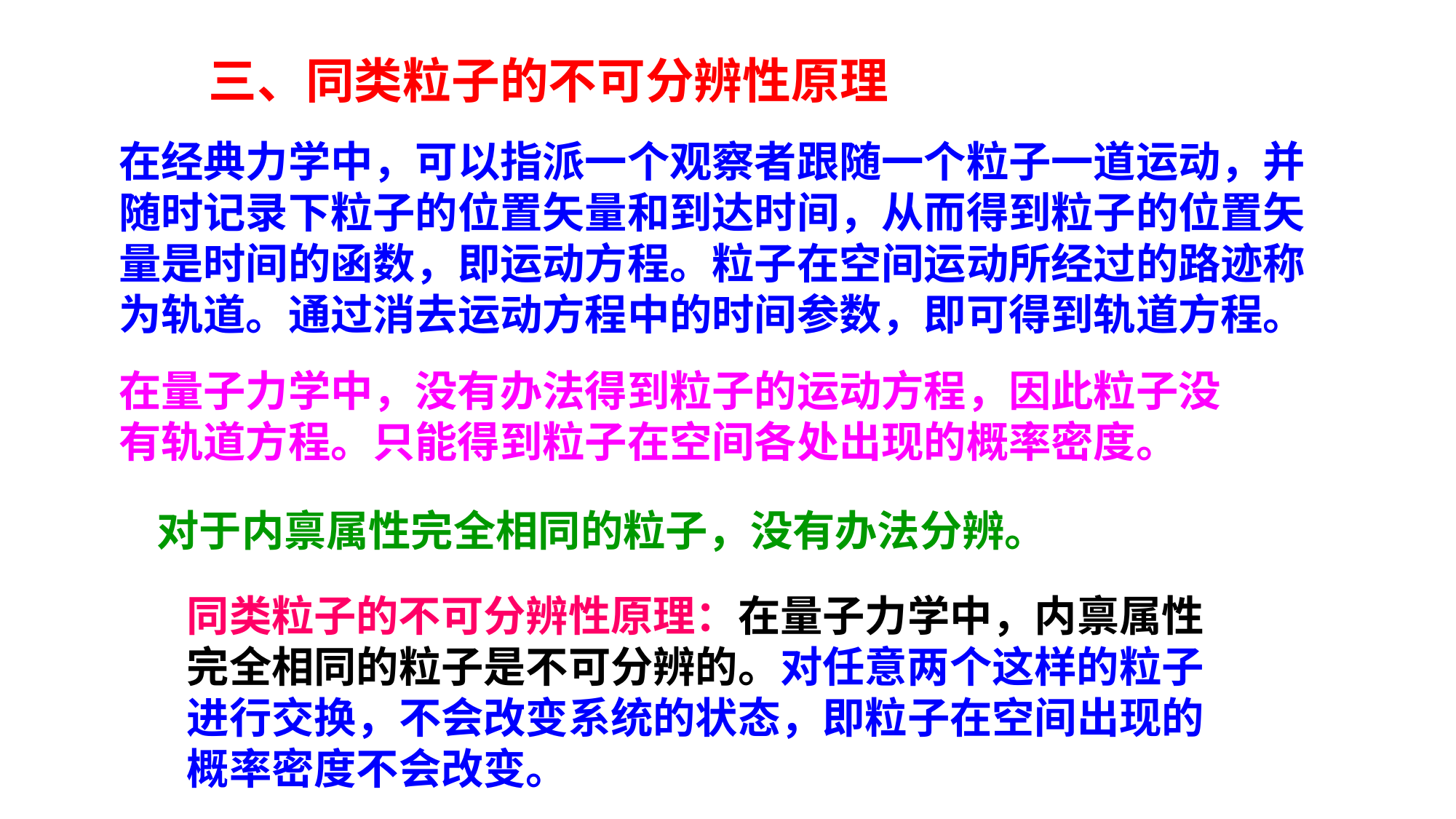

三、同类粒子的不可分辨性原理
在经典力学中，可以指派一个观察者跟随一个粒子一道运动，并随时记录下粒子的位置矢量和到达时间，从而得到粒子的位置矢量是时间的函数，即运动方程。粒子在空间运动所经过的路迹称为轨道。通过消去运动方程中的时间参数，即可得到轨道方程。
在量子力学中，没有办法得到粒子的运动方程，因此粒子没有轨道方程。只能得到粒子在空间各处出现的概率密度。
对于内禀属性完全相同的粒子，没有办法分辨。
同类粒子的不可分辨性原理：在量子力学中，内禀属性完全相同的粒子是不可分辨的。对任意两个这样的粒子进行交换，不会改变系统的状态，即粒子在空间出现的概率密度不会改变。